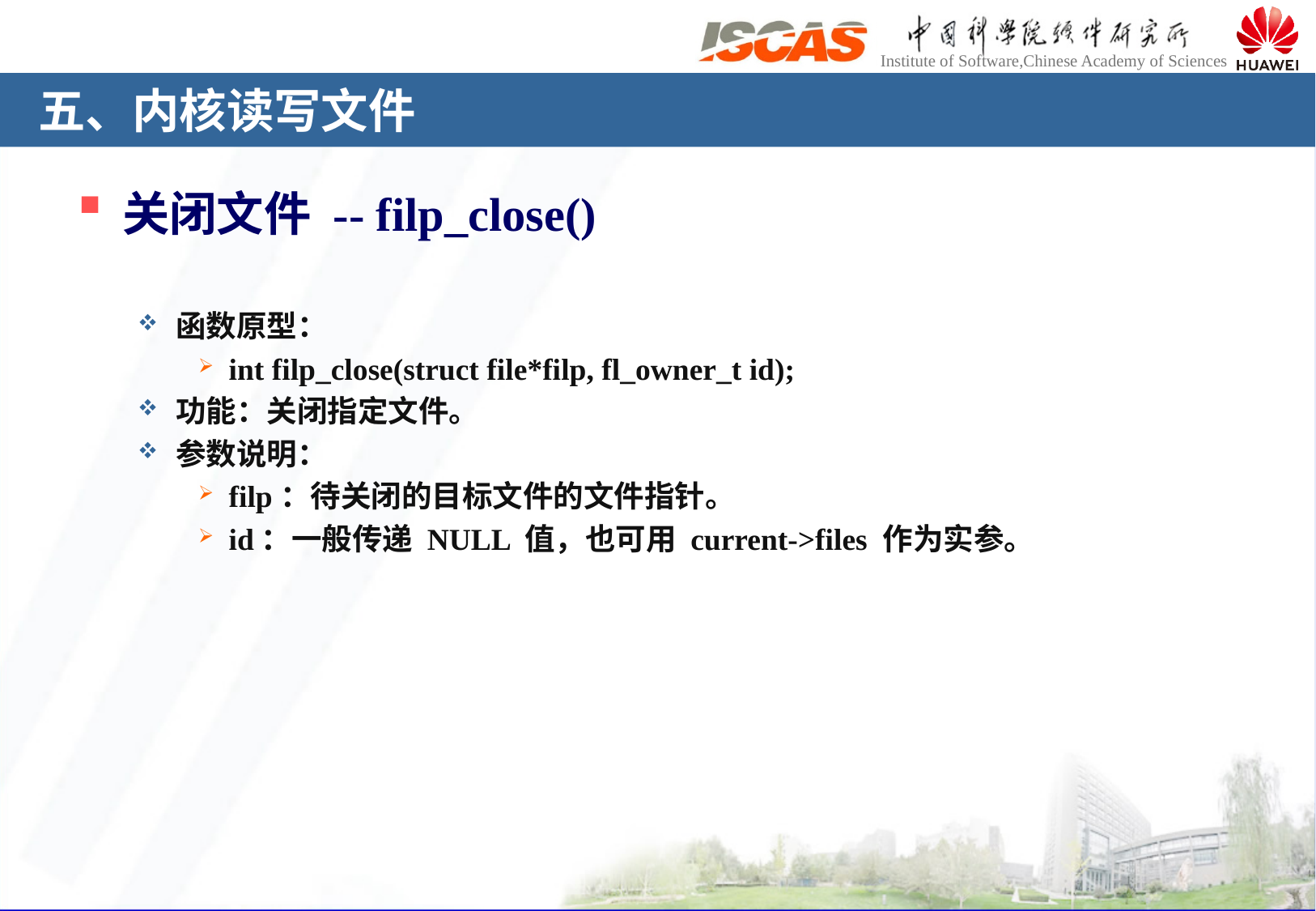

# 五、内核读写文件
关闭文件 -- filp_close()

函数原型：
int filp_close(struct file*filp, fl_owner_t id);
功能：关闭指定文件。
参数说明：
filp：待关闭的目标文件的文件指针。
id：一般传递 NULL 值，也可用 current->files 作为实参。